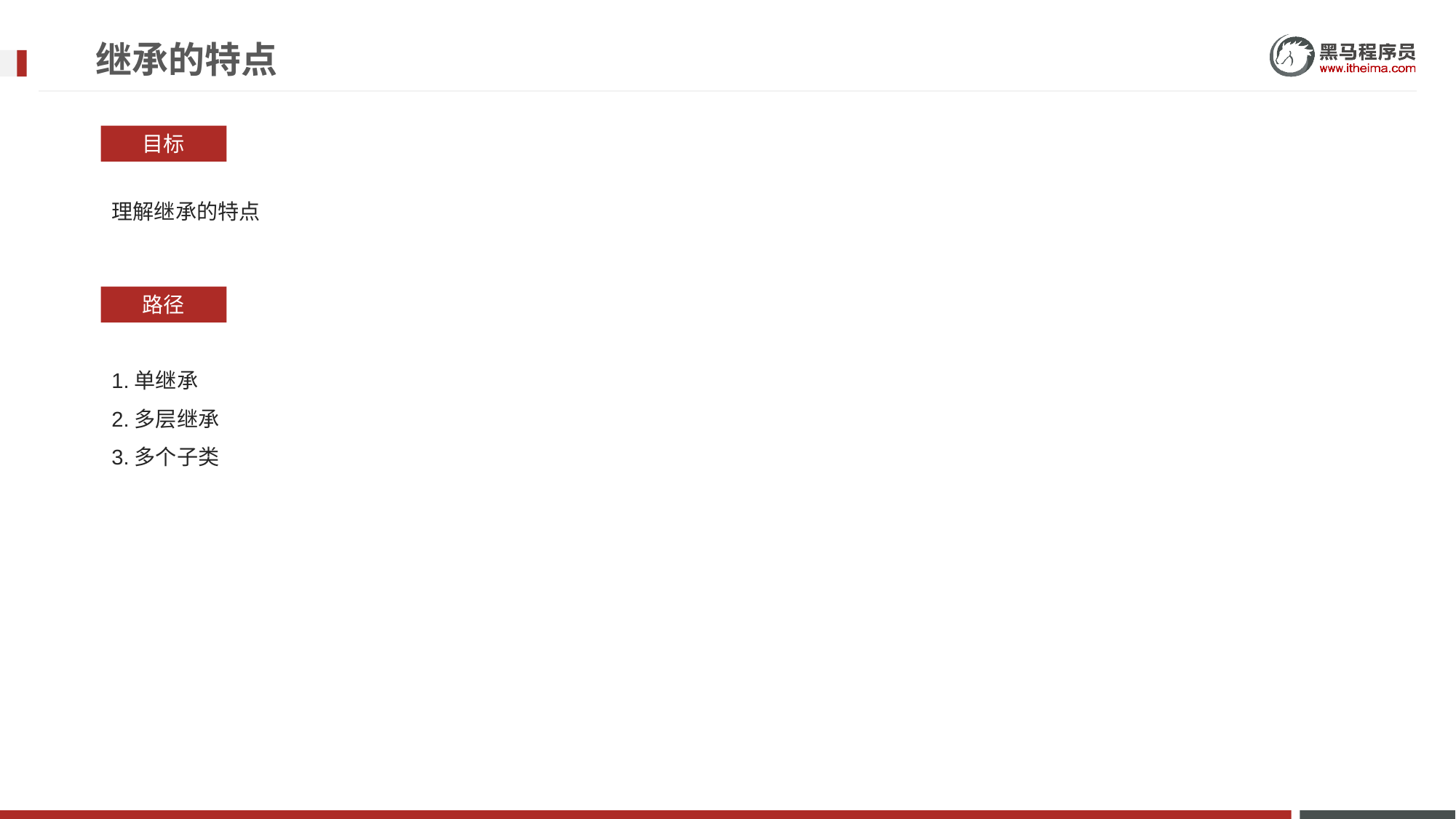

# 继承的特点
目标
理解继承的特点
路径
1.单继承
2.多层继承
3.多个子类